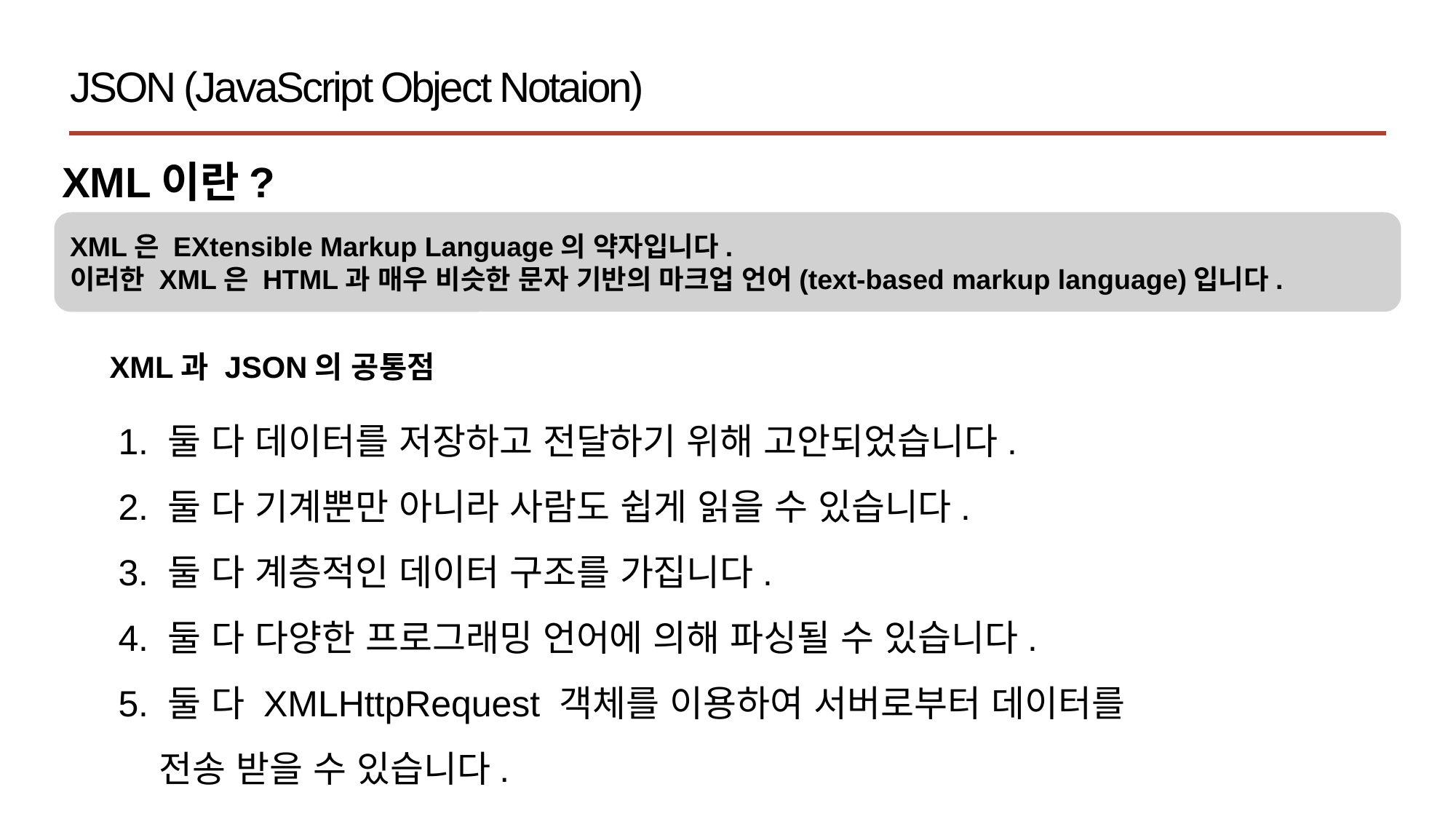

JSON (JavaScript Object Notaion)
XML이란?
XML은 EXtensible Markup Language의 약자입니다.
이러한 XML은 HTML과 매우 비슷한 문자 기반의 마크업 언어(text-based markup language)입니다.
XML과 JSON의 공통점
1. 둘 다 데이터를 저장하고 전달하기 위해 고안되었습니다.
2. 둘 다 기계뿐만 아니라 사람도 쉽게 읽을 수 있습니다.
3. 둘 다 계층적인 데이터 구조를 가집니다.
4. 둘 다 다양한 프로그래밍 언어에 의해 파싱될 수 있습니다.
5. 둘 다 XMLHttpRequest 객체를 이용하여 서버로부터 데이터를
    전송 받을 수 있습니다.